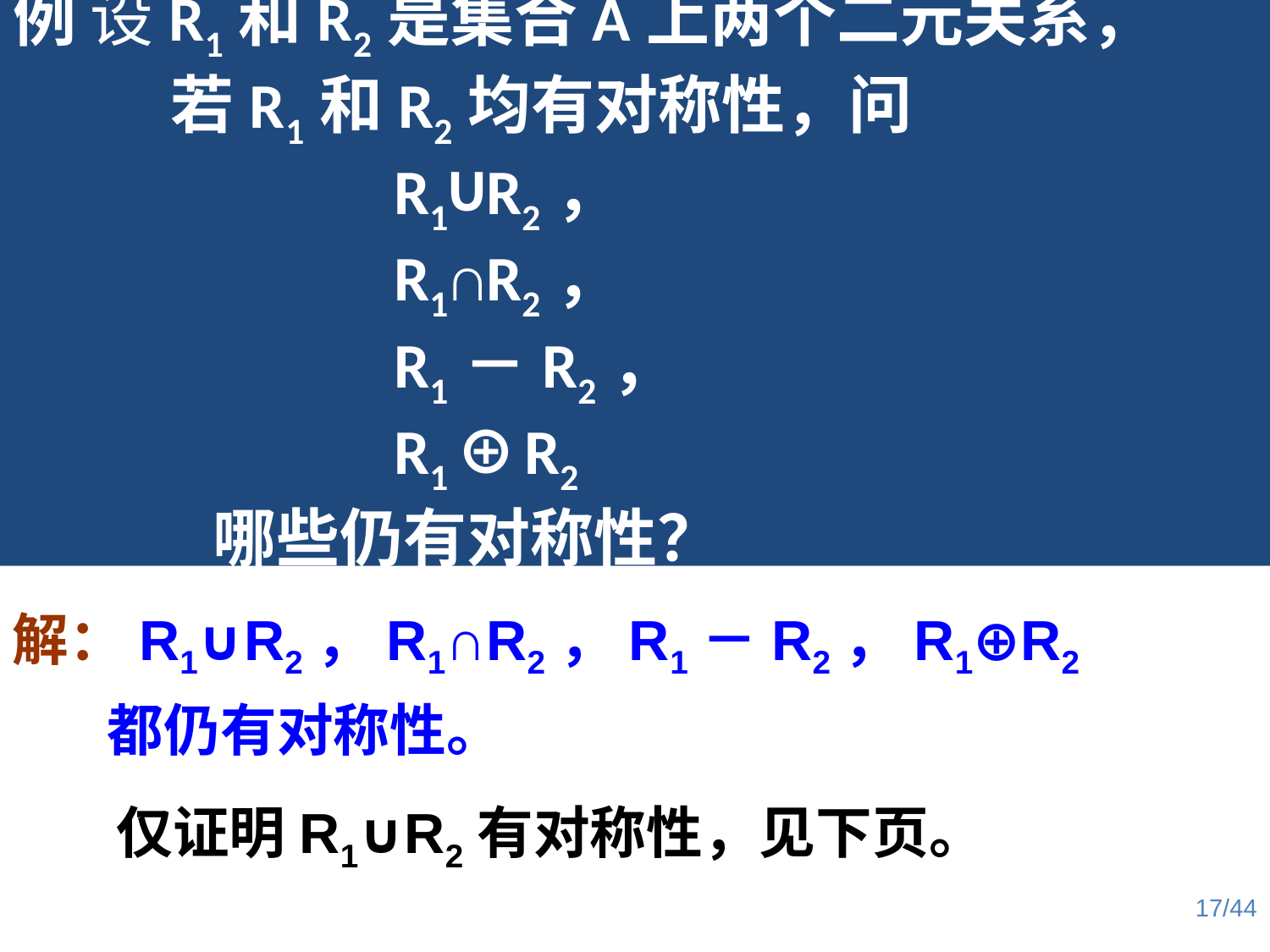

例 设R1和R2是集合A上两个二元关系，
           若R1和R2均有对称性，问
 			R1∪R2，
			R1∩R2，
			R1－R2，
			R1⊕R2
	       哪些仍有对称性？
解：R1∪R2，R1∩R2，R1－R2，R1⊕R2
           都仍有对称性。
       仅证明R1∪R2有对称性，见下页。
17/44